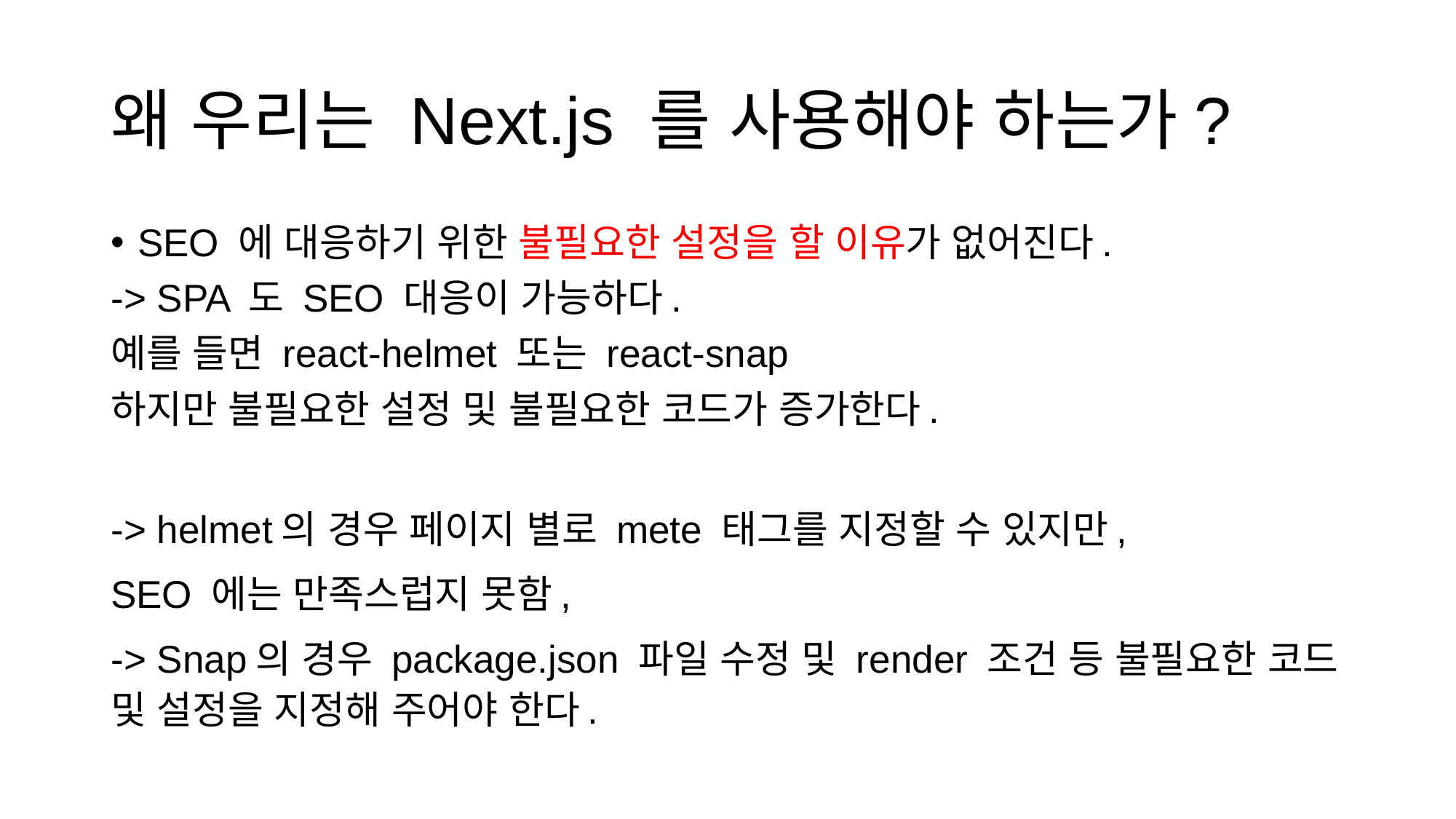

# 왜 우리는 Next.js 를 사용해야 하는가?
SEO 에 대응하기 위한 불필요한 설정을 할 이유가 없어진다.
-> SPA 도 SEO 대응이 가능하다.
예를 들면 react-helmet 또는 react-snap
하지만 불필요한 설정 및 불필요한 코드가 증가한다.

-> helmet의 경우 페이지 별로 mete 태그를 지정할 수 있지만,
SEO 에는 만족스럽지 못함,
-> Snap의 경우 package.json 파일 수정 및 render 조건 등 불필요한 코드 및 설정을 지정해 주어야 한다.